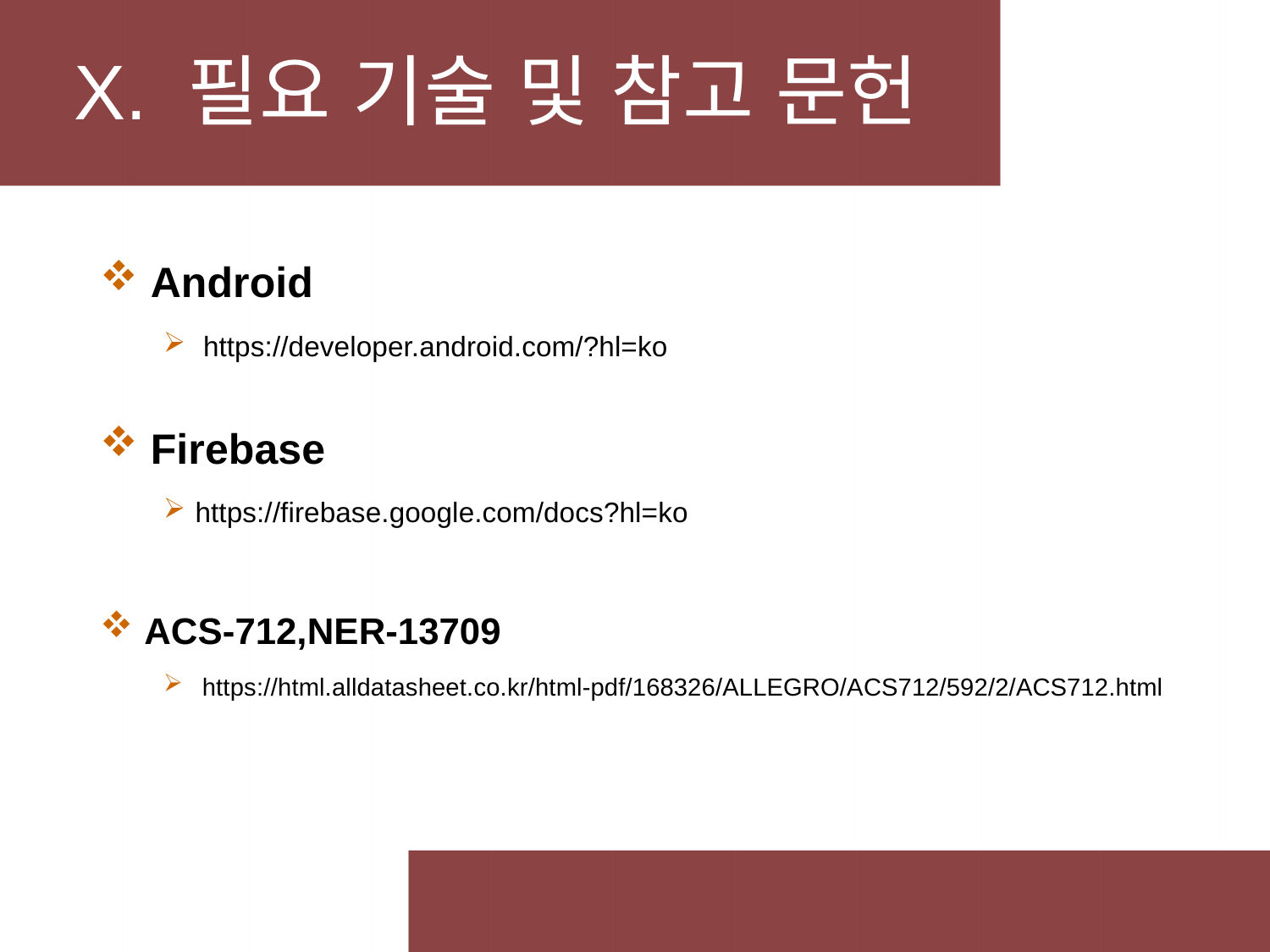

# X. 필요 기술 및 참고 문헌
 Android
 https://developer.android.com/?hl=ko
 Firebase
https://firebase.google.com/docs?hl=ko

 ACS-712,NER-13709
 https://html.alldatasheet.co.kr/html-pdf/168326/ALLEGRO/ACS712/592/2/ACS712.html